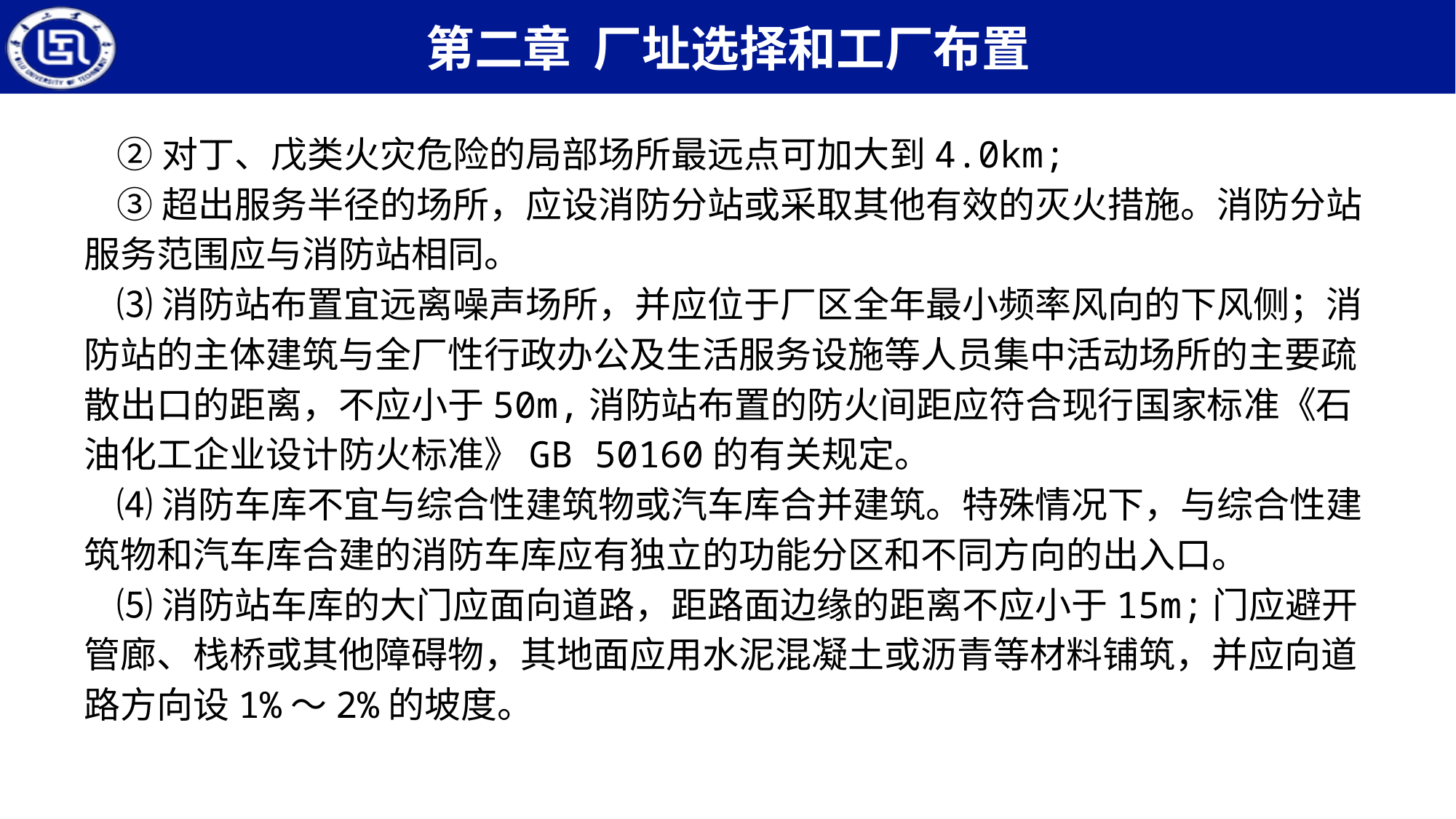

②对丁、戊类火灾危险的局部场所最远点可加大到4.0km;
    ③超出服务半径的场所，应设消防分站或采取其他有效的灭火措施。消防分站服务范围应与消防站相同。
    ⑶消防站布置宜远离噪声场所，并应位于厂区全年最小频率风向的下风侧；消防站的主体建筑与全厂性行政办公及生活服务设施等人员集中活动场所的主要疏散出口的距离，不应小于50m,消防站布置的防火间距应符合现行国家标准《石油化工企业设计防火标准》GB 50160的有关规定。
    ⑷消防车库不宜与综合性建筑物或汽车库合并建筑。特殊情况下，与综合性建筑物和汽车库合建的消防车库应有独立的功能分区和不同方向的出入口。
    ⑸消防站车库的大门应面向道路，距路面边缘的距离不应小于15m;门应避开管廊、栈桥或其他障碍物，其地面应用水泥混凝土或沥青等材料铺筑，并应向道路方向设1%～2%的坡度。